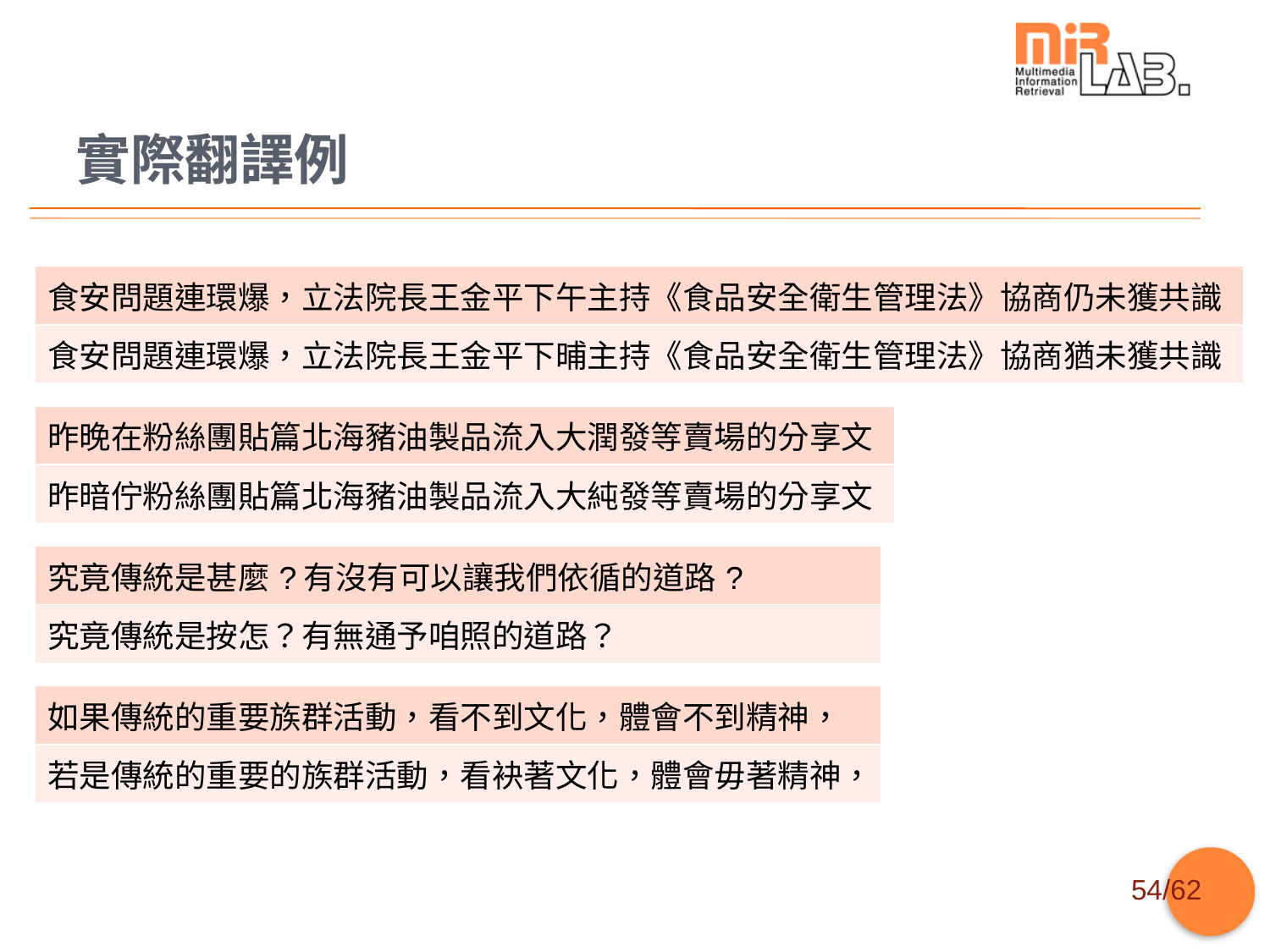

# 實際翻譯例
| 食安問題連環爆，立法院長王金平下午主持《食品安全衛生管理法》協商仍未獲共識 |
| --- |
| 食安問題連環爆，立法院長王金平下晡主持《食品安全衛生管理法》協商猶未獲共識 |
| 昨晚在粉絲團貼篇北海豬油製品流入大潤發等賣場的分享文 |
| --- |
| 昨暗佇粉絲團貼篇北海豬油製品流入大純發等賣場的分享文 |
| 究竟傳統是甚麼?有沒有可以讓我們依循的道路? |
| --- |
| 究竟傳統是按怎？有無通予咱照的道路？ |
| 如果傳統的重要族群活動，看不到文化，體會不到精神， |
| --- |
| 若是傳統的重要的族群活動，看袂著文化，體會毋著精神， |